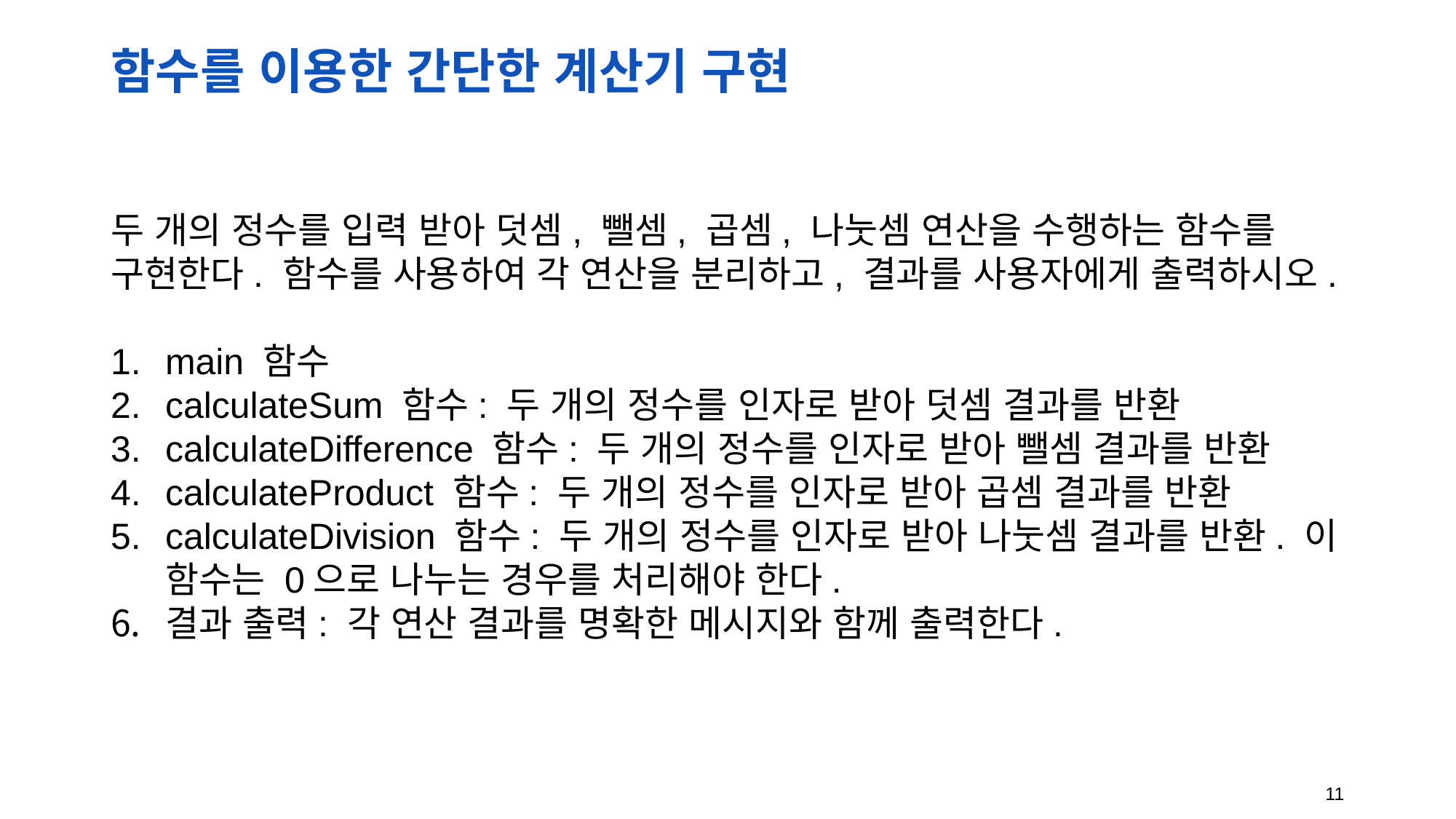

# 함수를 이용한 간단한 계산기 구현
두 개의 정수를 입력 받아 덧셈, 뺄셈, 곱셈, 나눗셈 연산을 수행하는 함수를 구현한다. 함수를 사용하여 각 연산을 분리하고, 결과를 사용자에게 출력하시오.

main 함수
calculateSum 함수: 두 개의 정수를 인자로 받아 덧셈 결과를 반환
calculateDifference 함수: 두 개의 정수를 인자로 받아 뺄셈 결과를 반환
calculateProduct 함수: 두 개의 정수를 인자로 받아 곱셈 결과를 반환
calculateDivision 함수: 두 개의 정수를 인자로 받아 나눗셈 결과를 반환. 이 함수는 0으로 나누는 경우를 처리해야 한다.
결과 출력: 각 연산 결과를 명확한 메시지와 함께 출력한다.
11